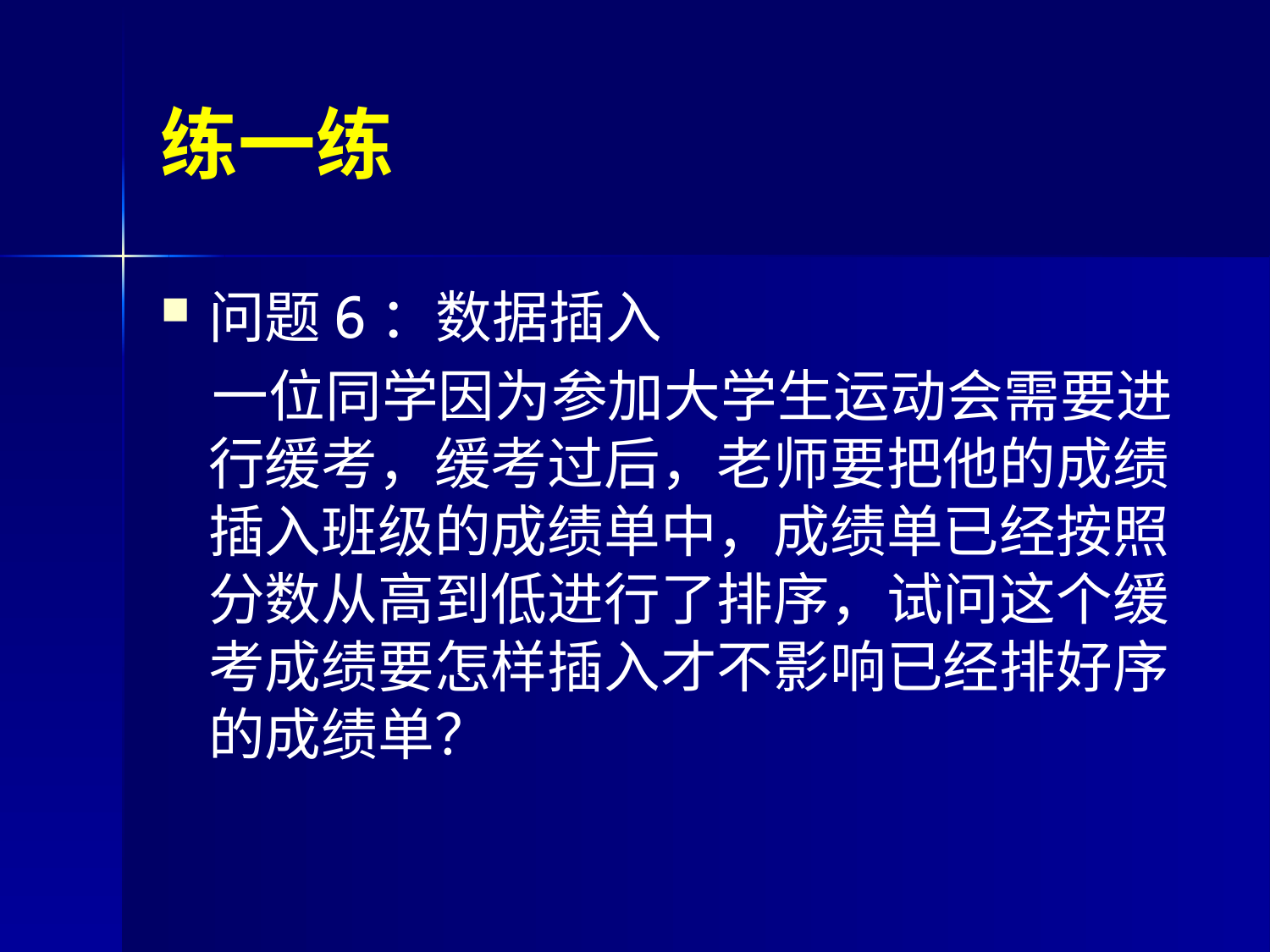

# 练一练
问题6：数据插入
   一位同学因为参加大学生运动会需要进行缓考，缓考过后，老师要把他的成绩插入班级的成绩单中，成绩单已经按照分数从高到低进行了排序，试问这个缓考成绩要怎样插入才不影响已经排好序的成绩单？